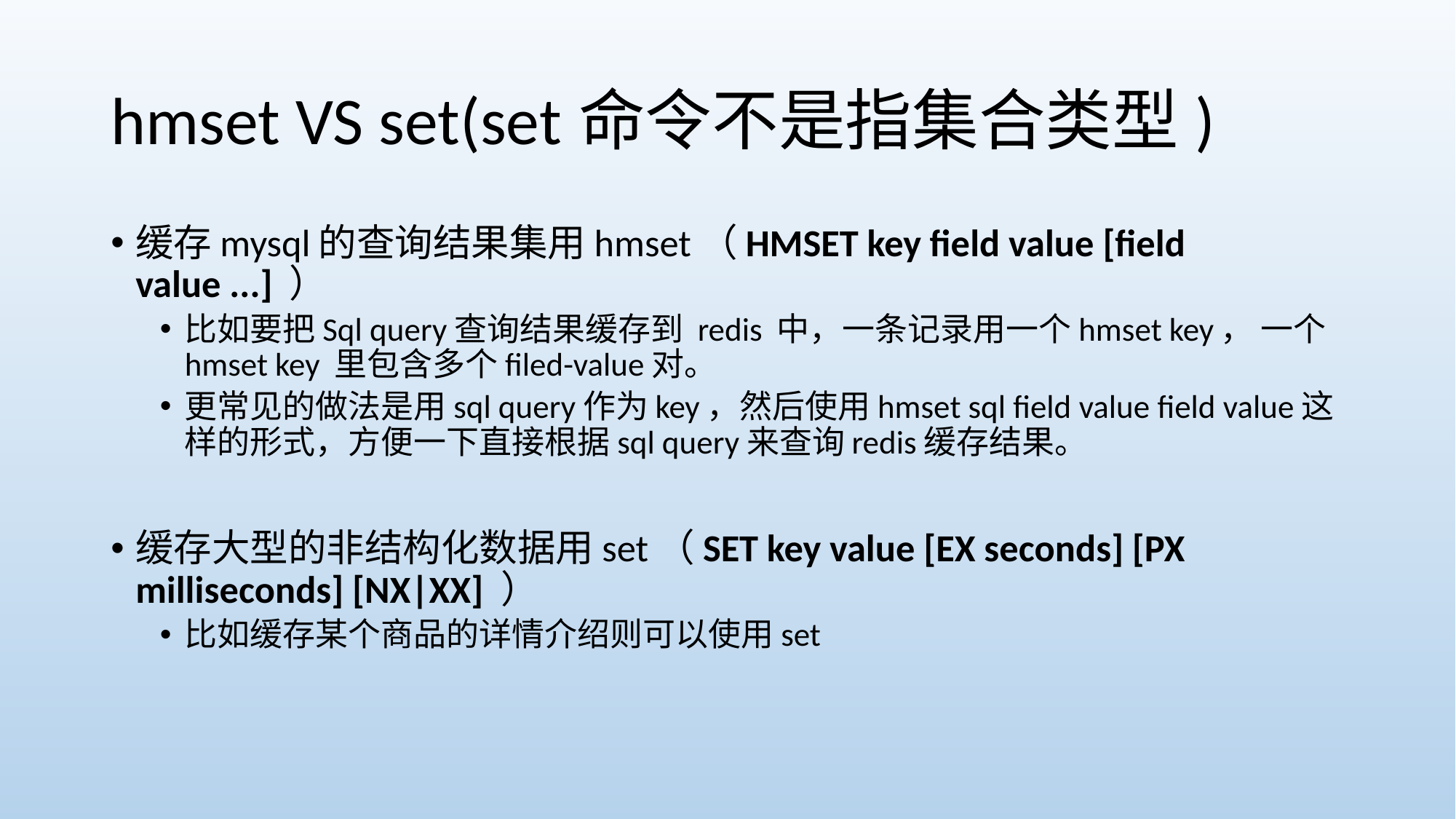

# hmset VS set(set命令不是指集合类型)
缓存mysql的查询结果集用hmset（HMSET key field value [field value ...] ）
比如要把Sql query查询结果缓存到 redis 中，一条记录用一个hmset key， 一个hmset key 里包含多个filed-value对。
更常见的做法是用sql query作为key，然后使用hmset sql field value field value这样的形式，方便一下直接根据sql query来查询redis缓存结果。

缓存大型的非结构化数据用set（SET key value [EX seconds] [PX milliseconds] [NX|XX] ）
比如缓存某个商品的详情介绍则可以使用set